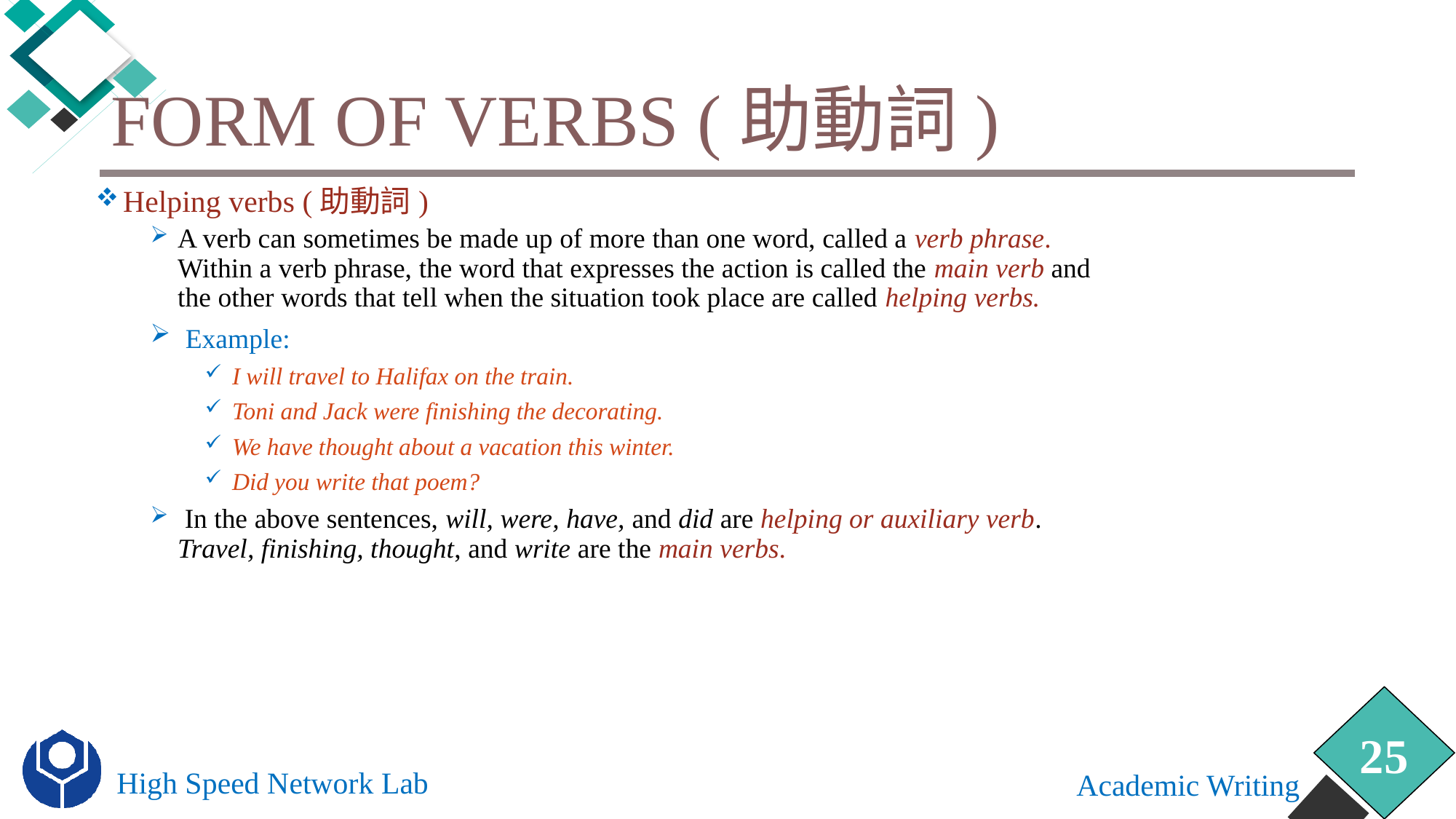

# Form of Verbs (助動詞)
Helping verbs (助動詞)
A verb can sometimes be made up of more than one word, called a verb phrase.
Within a verb phrase, the word that expresses the action is called the main verb and
the other words that tell when the situation took place are called helping verbs.
 Example:
I will travel to Halifax on the train.
Toni and Jack were finishing the decorating.
We have thought about a vacation this winter.
Did you write that poem?
 In the above sentences, will, were, have, and did are helping or auxiliary verb.
Travel, finishing, thought, and write are the main verbs.